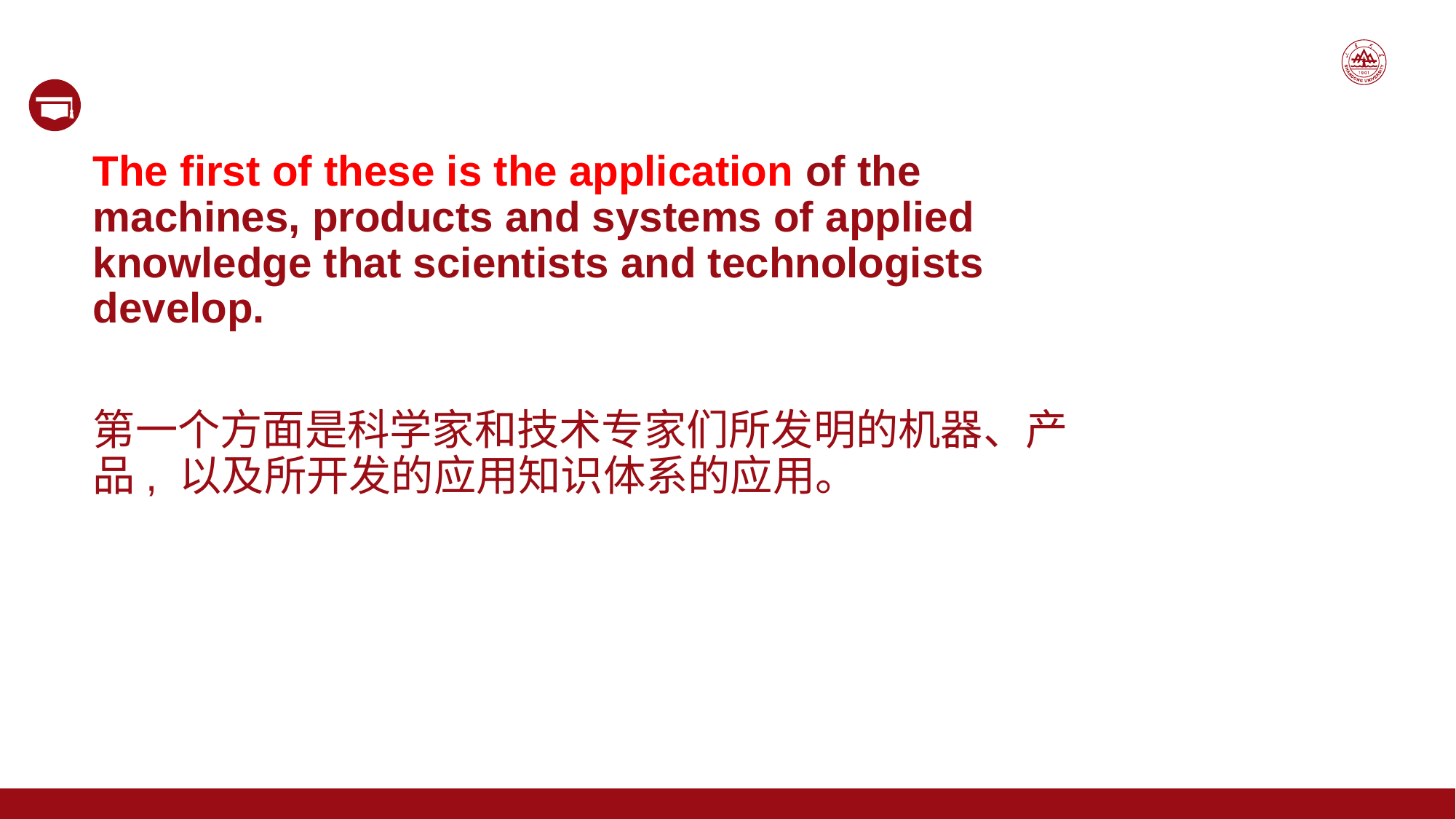

The first of these is the application of the machines, products and systems of applied knowledge that scientists and technologists develop.

第一个方面是科学家和技术专家们所发明的机器、产品, 以及所开发的应用知识体系的应用。